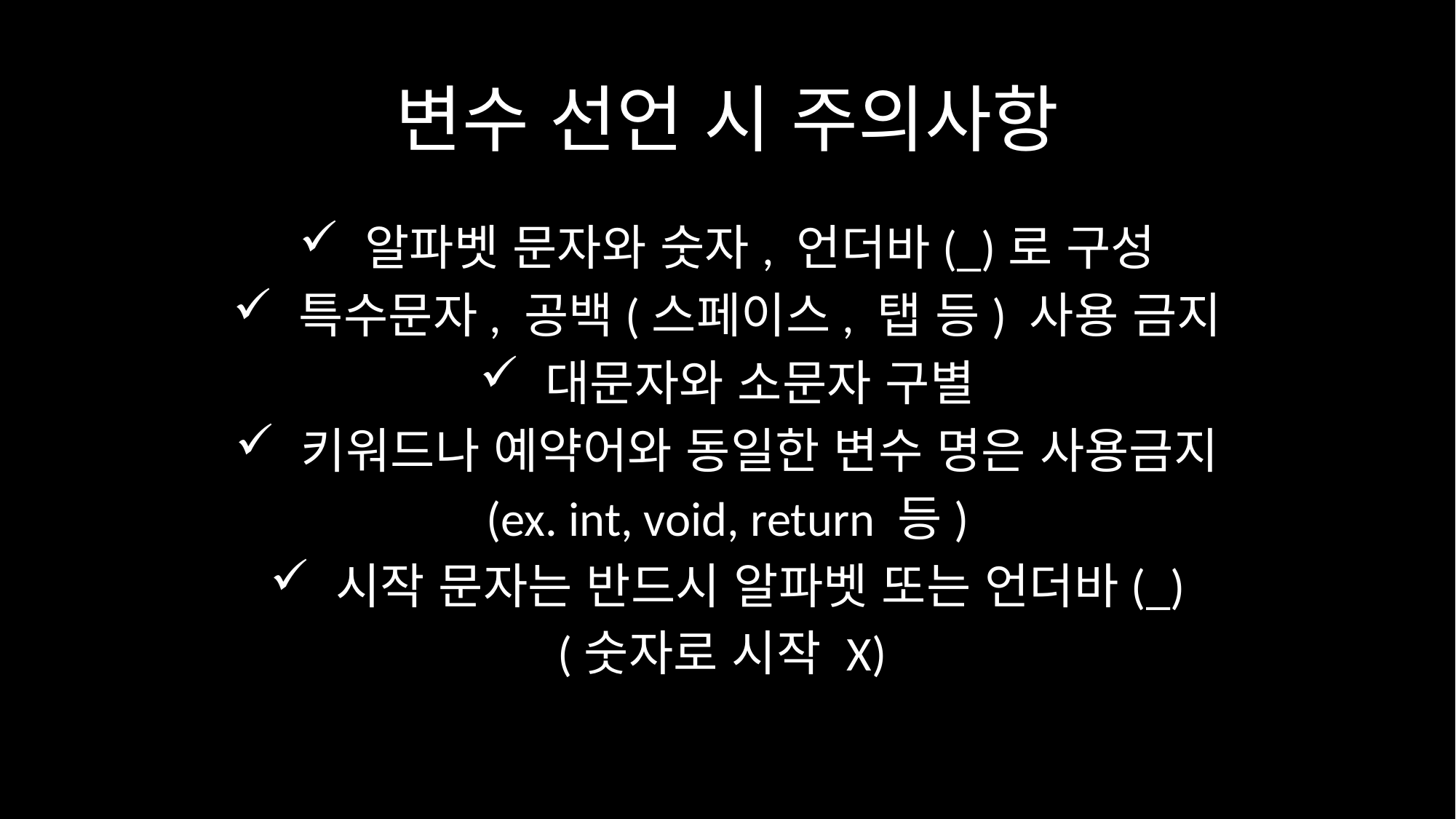

# 변수 선언 시 주의사항
 알파벳 문자와 숫자, 언더바(_)로 구성
 특수문자, 공백(스페이스, 탭 등) 사용 금지
 대문자와 소문자 구별
 키워드나 예약어와 동일한 변수 명은 사용금지
(ex. int, void, return 등)
 시작 문자는 반드시 알파벳 또는 언더바(_)
(숫자로 시작 X)